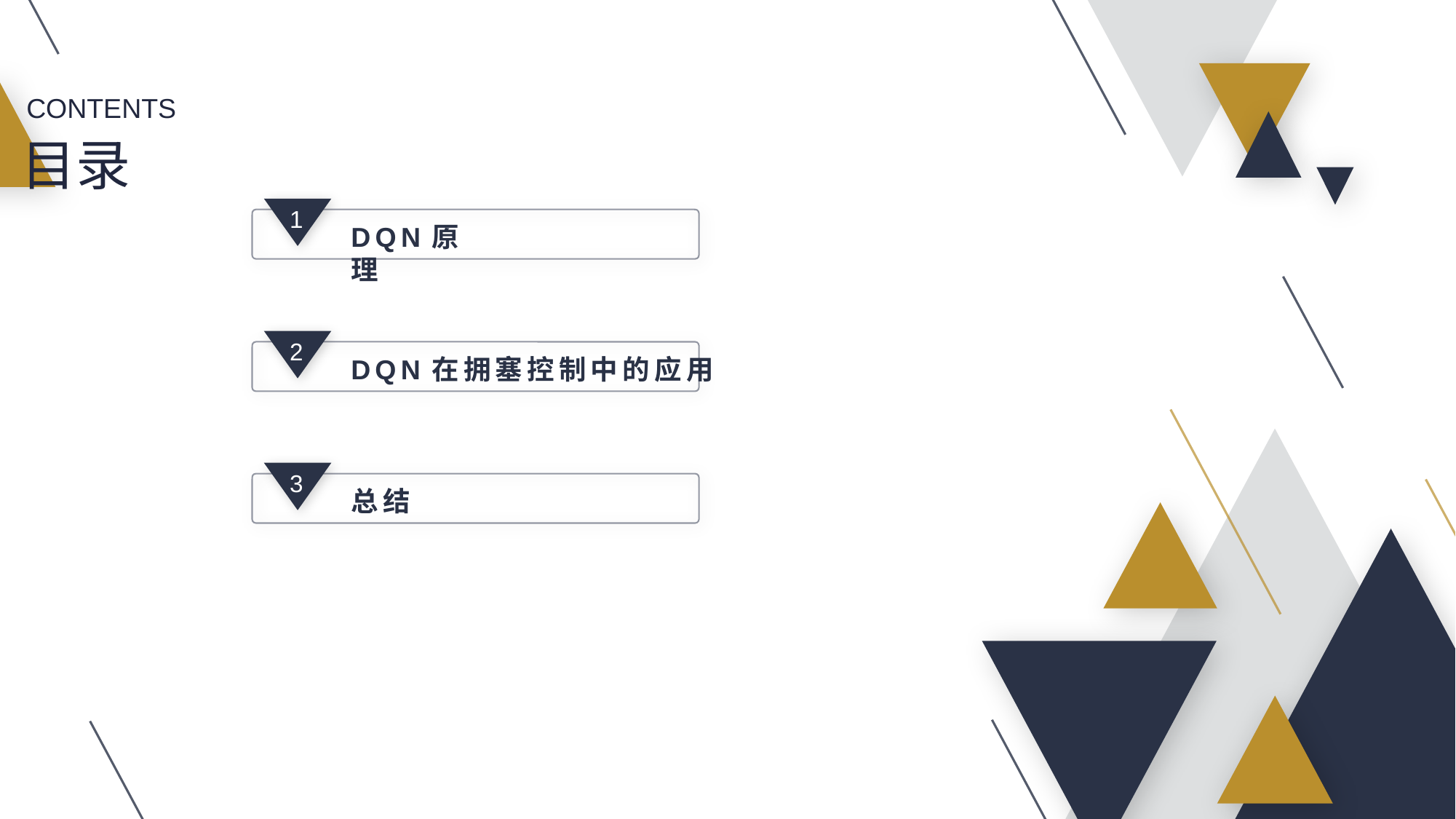

CONTENTS

目录

1

DQN原理

2

DQN在拥塞控制中的应用

3

总结